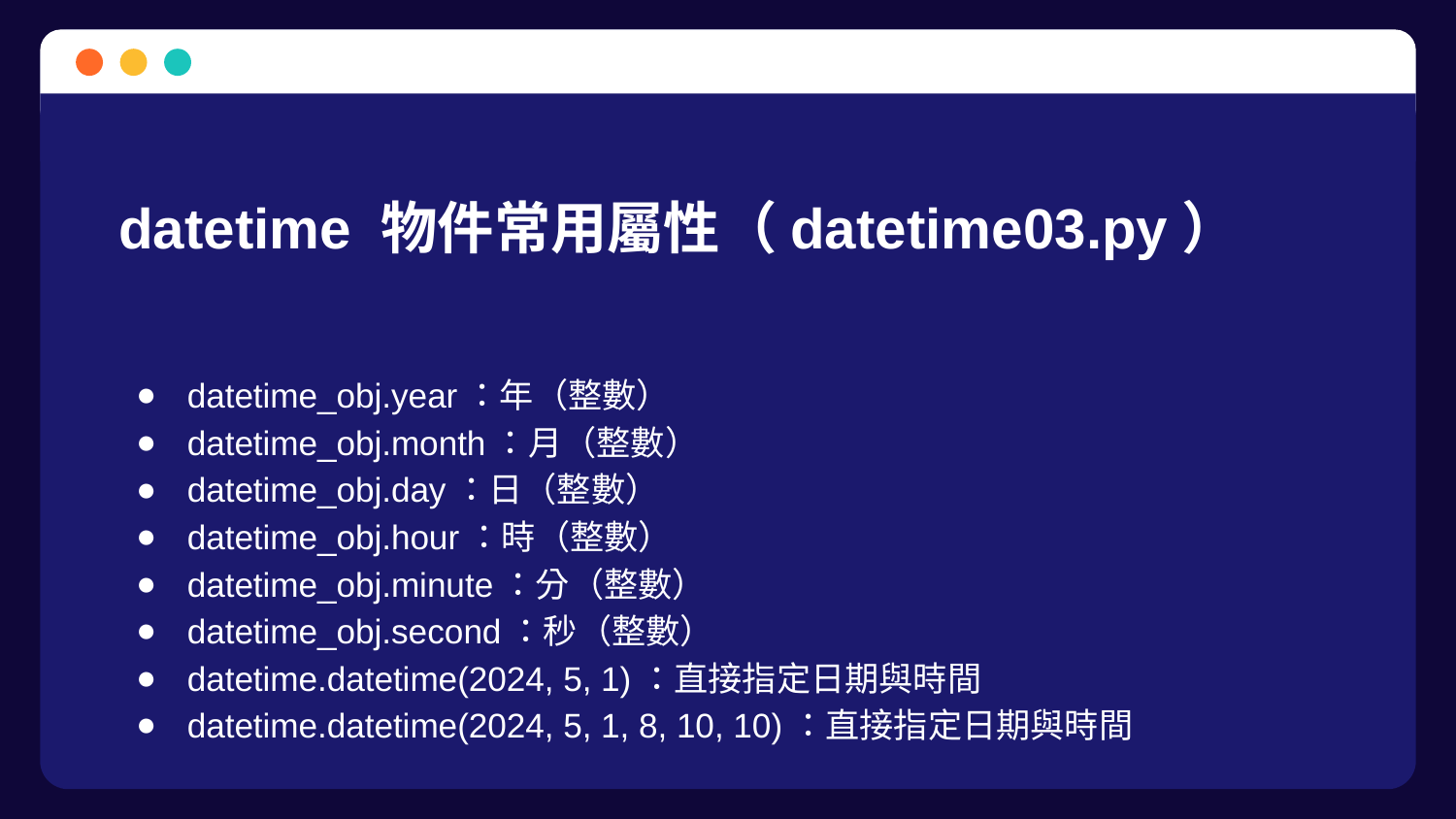

# datetime 物件常用屬性（datetime03.py）
datetime_obj.year：年（整數）
datetime_obj.month：月（整數）
datetime_obj.day：日（整數）
datetime_obj.hour：時（整數）
datetime_obj.minute：分（整數）
datetime_obj.second：秒（整數）
datetime.datetime(2024, 5, 1)：直接指定日期與時間
datetime.datetime(2024, 5, 1, 8, 10, 10)：直接指定日期與時間